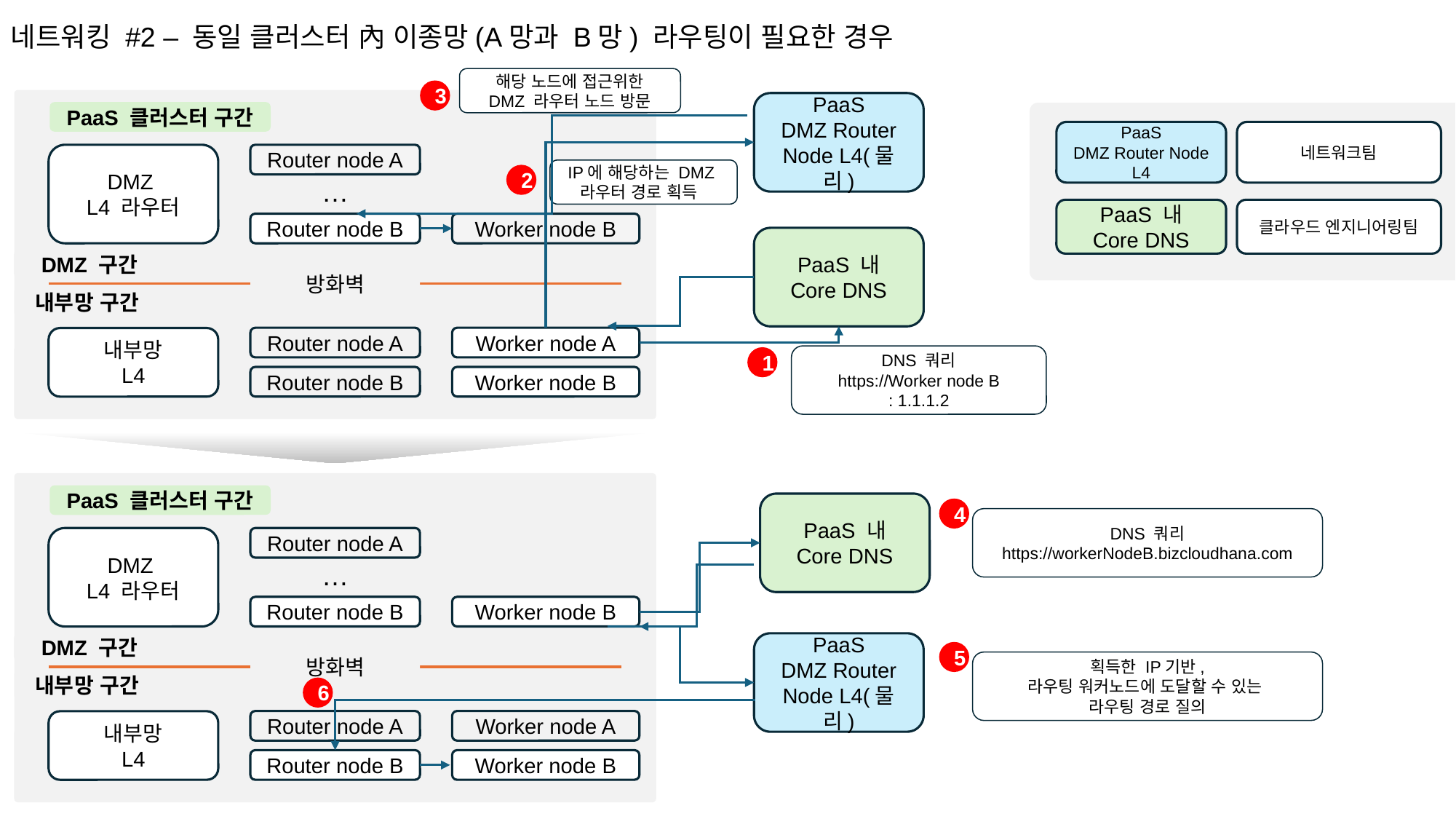

네트워킹 #2 – 동일 클러스터 內 이종망(A망과 B망) 라우팅이 필요한 경우
해당 노드에 접근위한
DMZ 라우터 노드 방문
3

PaaS
DMZ Router Node L4(물리)
PaaS 클러스터 구간

PaaS
DMZ Router Node L4
네트워크팀
DMZ
L4 라우터
Router node A
IP에 해당하는 DMZ
라우터 경로 획득
2
…
PaaS 내
Core DNS
클라우드 엔지니어링팀
Router node B
Worker node B
PaaS 내
Core DNS
DMZ 구간
방화벽
내부망 구간
Router node A
Worker node A
내부망
L4
DNS 쿼리
https://Worker node B
: 1.1.1.2
1
Router node B
Worker node B

PaaS 클러스터 구간
PaaS 내
Core DNS
4
DNS 쿼리
https://workerNodeB.bizcloudhana.com
DMZ
L4 라우터
Router node A
…
Router node B
Worker node B
DMZ 구간
PaaS
DMZ Router Node L4(물리)
5
방화벽
획득한 IP기반,
라우팅 워커노드에 도달할 수 있는
라우팅 경로 질의
내부망 구간
6
Router node A
Worker node A
내부망
L4
Router node B
Worker node B